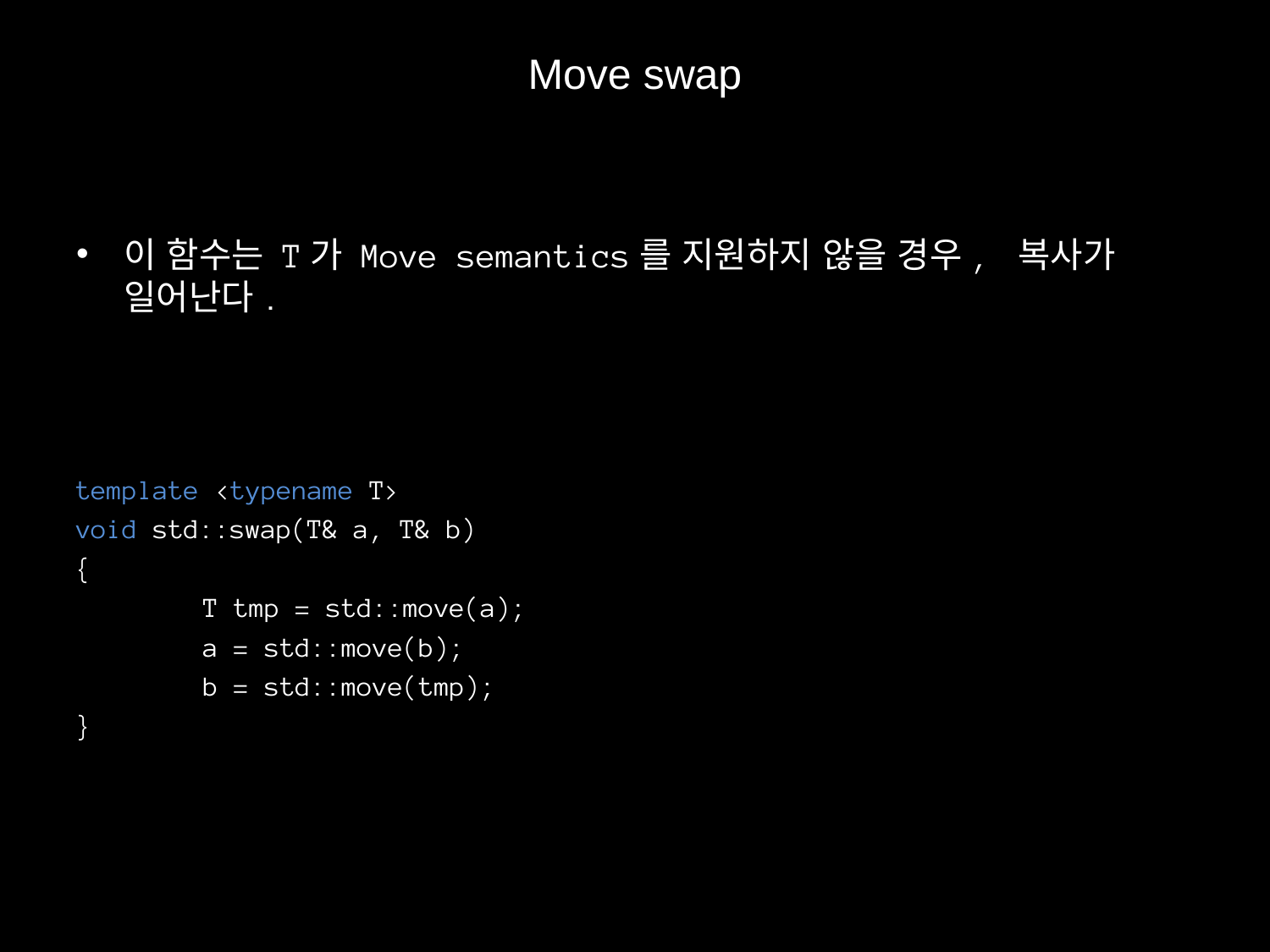

# Move swap
이 함수는 T가 Move semantics를 지원하지 않을 경우, 복사가 일어난다.

template <typename T>
void std::swap(T& a, T& b)
{
	T tmp = std::move(a);
	a = std::move(b);
	b = std::move(tmp);
}